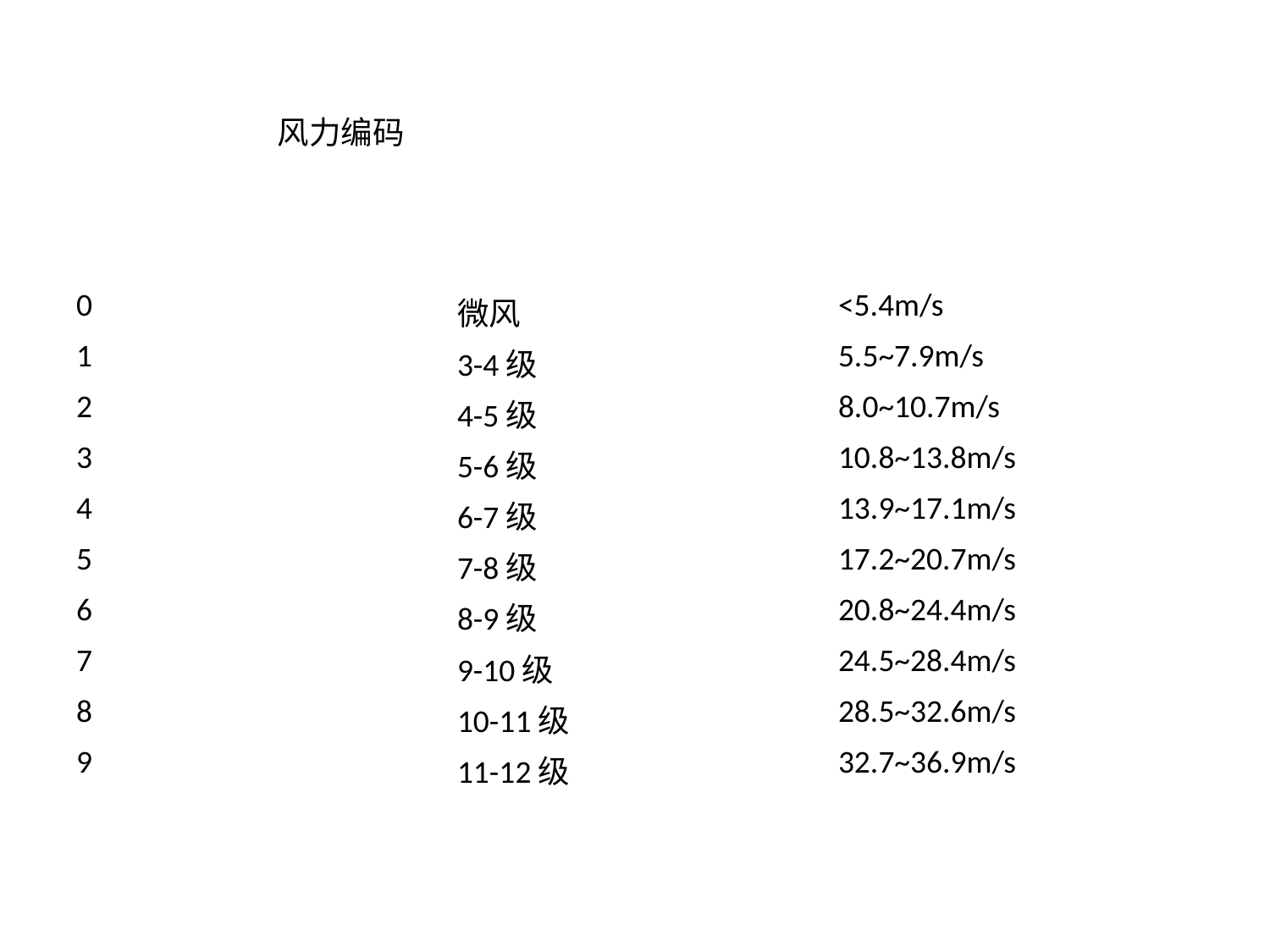

风力编码
| 0 | 微风 | <5.4m/s |
| --- | --- | --- |
| 1 | 3-4级 | 5.5~7.9m/s |
| 2 | 4-5级 | 8.0~10.7m/s |
| 3 | 5-6级 | 10.8~13.8m/s |
| 4 | 6-7级 | 13.9~17.1m/s |
| 5 | 7-8级 | 17.2~20.7m/s |
| 6 | 8-9级 | 20.8~24.4m/s |
| 7 | 9-10级 | 24.5~28.4m/s |
| 8 | 10-11级 | 28.5~32.6m/s |
| 9 | 11-12级 | 32.7~36.9m/s |